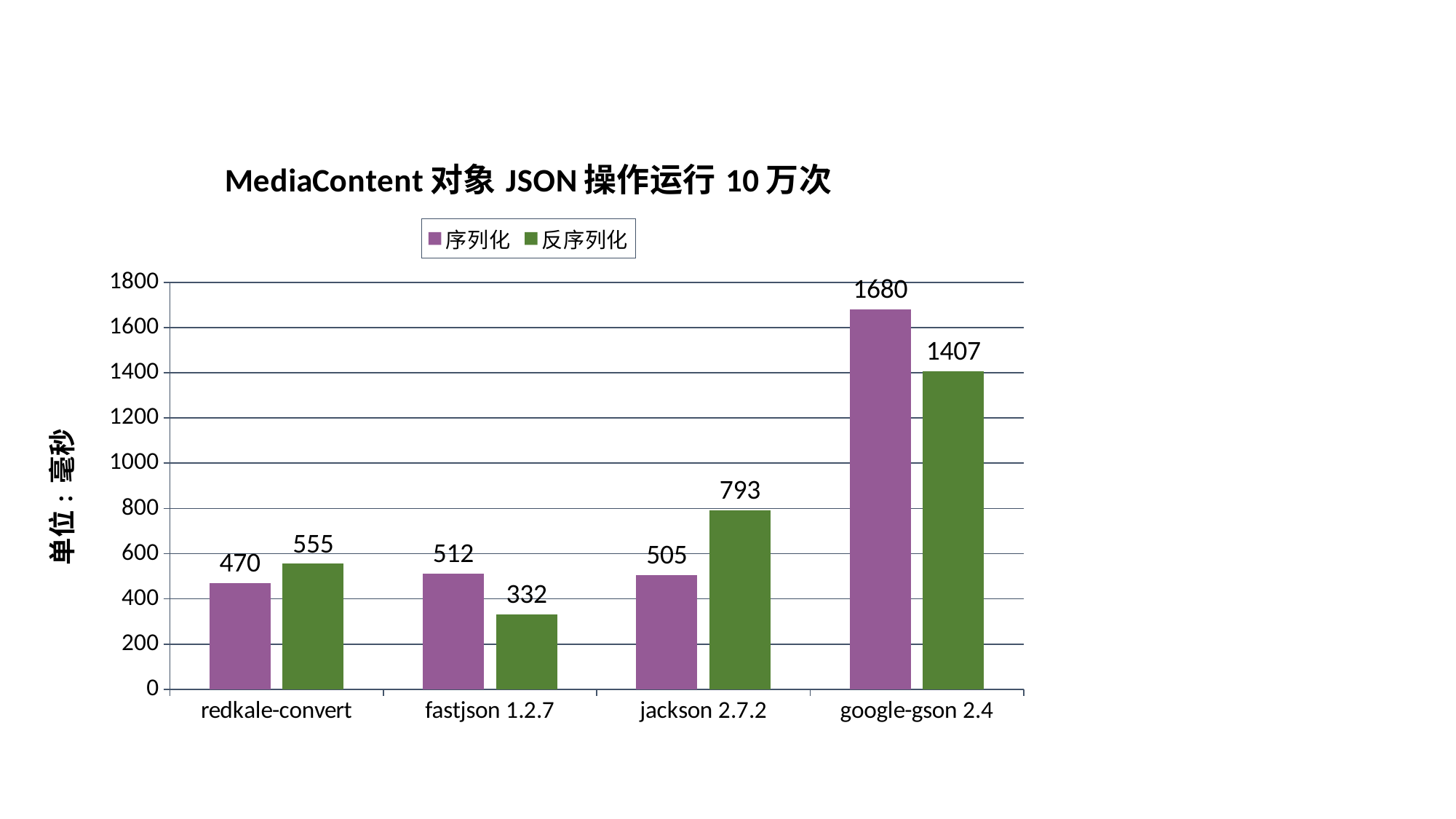

### Chart: MediaContent对象JSON操作运行10万次

| Category | 序列化 | 反序列化 |
|---|---|---|
| redkale-convert | 470.0 | 555.0 |
| fastjson 1.2.7 | 512.0 | 332.0 |
| jackson 2.7.2 | 505.0 | 793.0 |
| google-gson 2.4 | 1680.0 | 1407.0 |